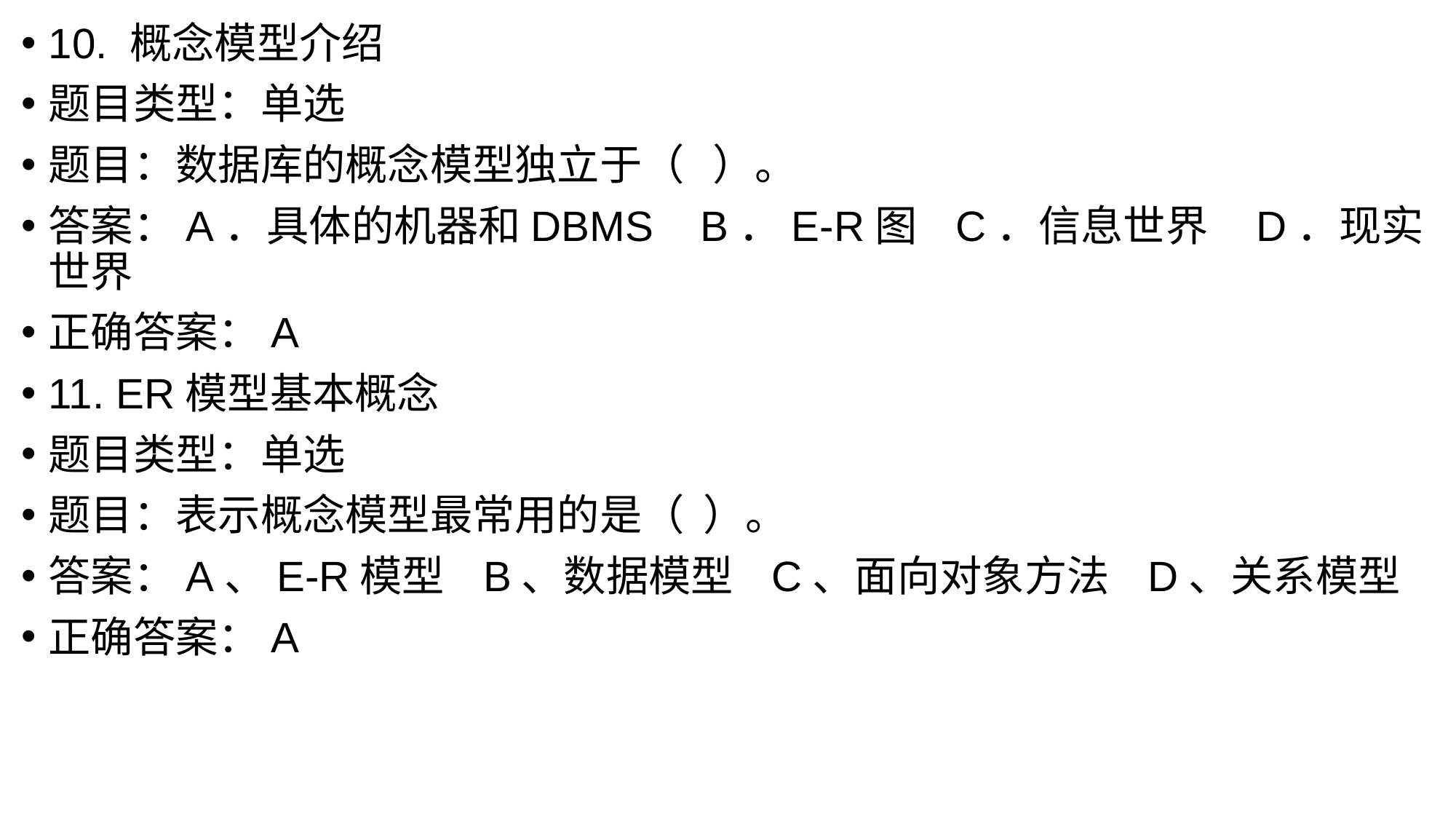

10. 概念模型介绍
题目类型：单选
题目：数据库的概念模型独立于（   ）。
答案：A．具体的机器和DBMS    B．E-R图   C．信息世界    D．现实世界
正确答案：A
11. ER模型基本概念
题目类型：单选
题目：表示概念模型最常用的是（  ）。
答案：A、E-R模型   B、数据模型   C、面向对象方法   D、关系模型
正确答案：A